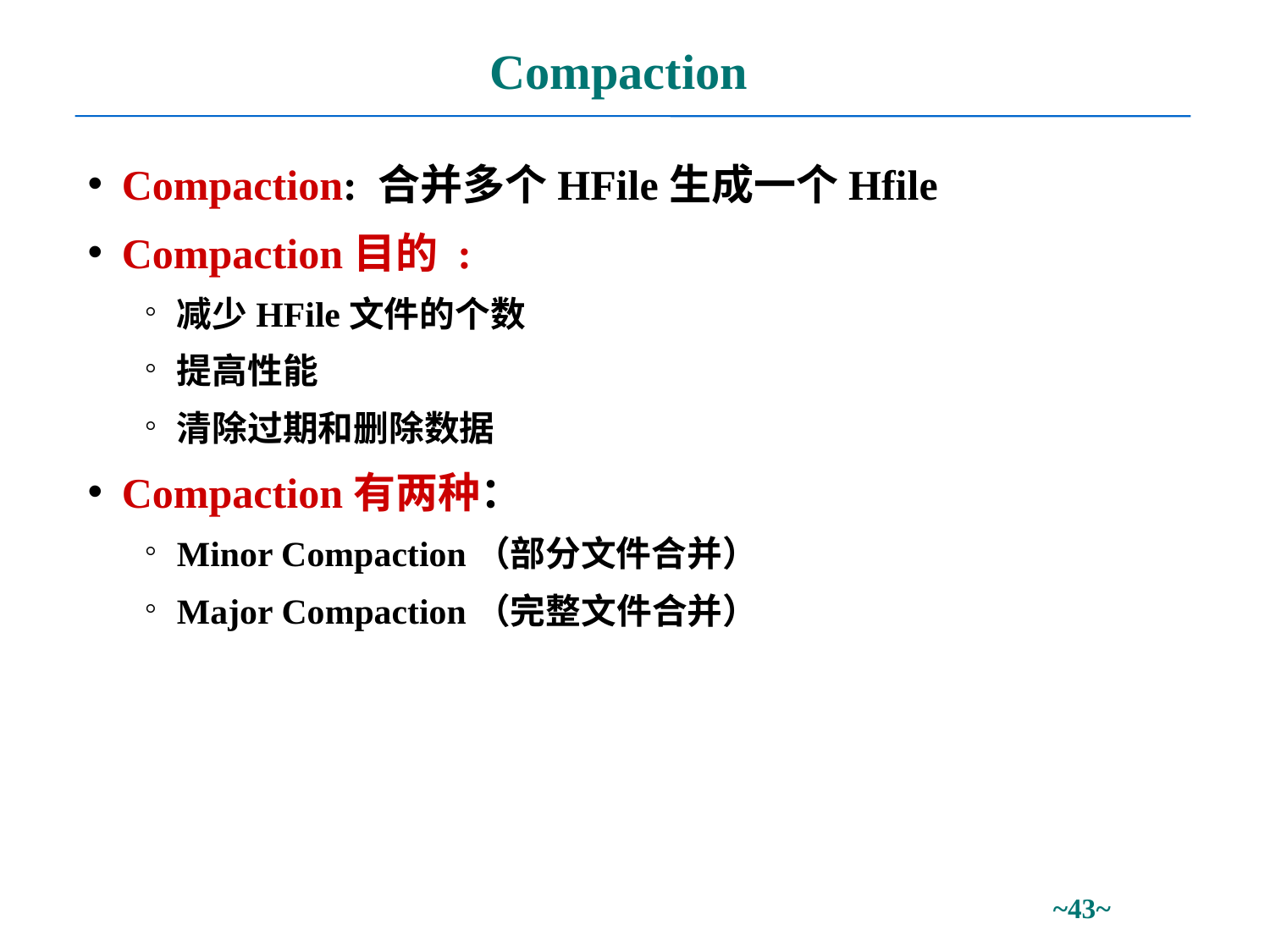

# Compaction
Compaction: 合并多个HFile生成一个Hfile
Compaction目的 :
减少HFile文件的个数
提高性能
清除过期和删除数据
Compaction有两种：
Minor Compaction（部分文件合并）
Major Compaction（完整文件合并）

~43~